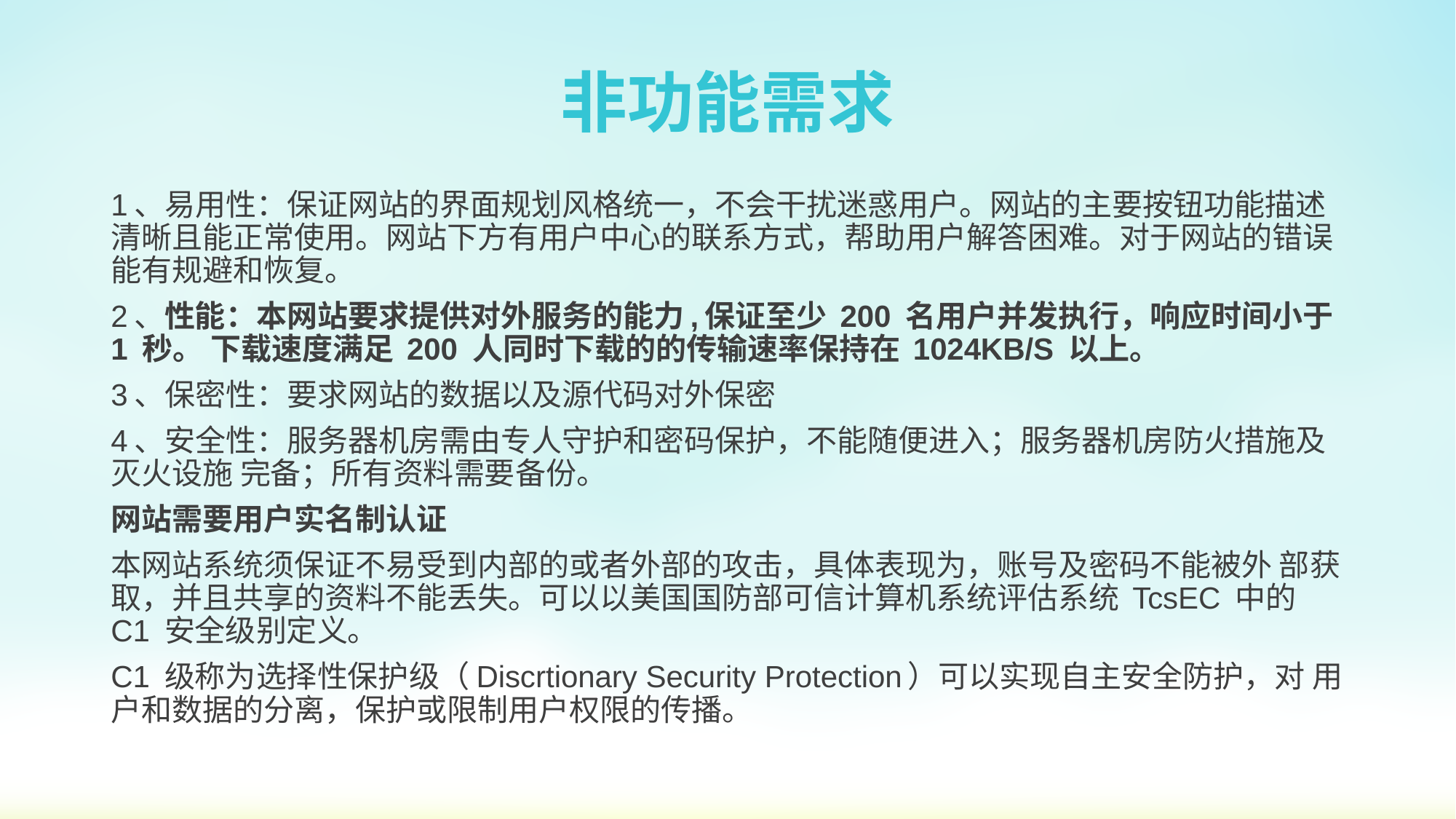

# 非功能需求
1、易用性：保证网站的界面规划风格统一，不会干扰迷惑用户。网站的主要按钮功能描述清晰且能正常使用。网站下方有用户中心的联系方式，帮助用户解答困难。对于网站的错误能有规避和恢复。
2、性能：本网站要求提供对外服务的能力,保证至少 200 名用户并发执行，响应时间小于 1 秒。 下载速度满足 200 人同时下载的的传输速率保持在 1024KB/S 以上。
3、保密性：要求网站的数据以及源代码对外保密
4、安全性：服务器机房需由专人守护和密码保护，不能随便进入；服务器机房防火措施及灭火设施 完备；所有资料需要备份。
网站需要用户实名制认证
本网站系统须保证不易受到内部的或者外部的攻击，具体表现为，账号及密码不能被外 部获取，并且共享的资料不能丢失。可以以美国国防部可信计算机系统评估系统 TcsEC 中的 C1 安全级别定义。
C1 级称为选择性保护级（Discrtionary Security Protection）可以实现自主安全防护，对 用户和数据的分离，保护或限制用户权限的传播。